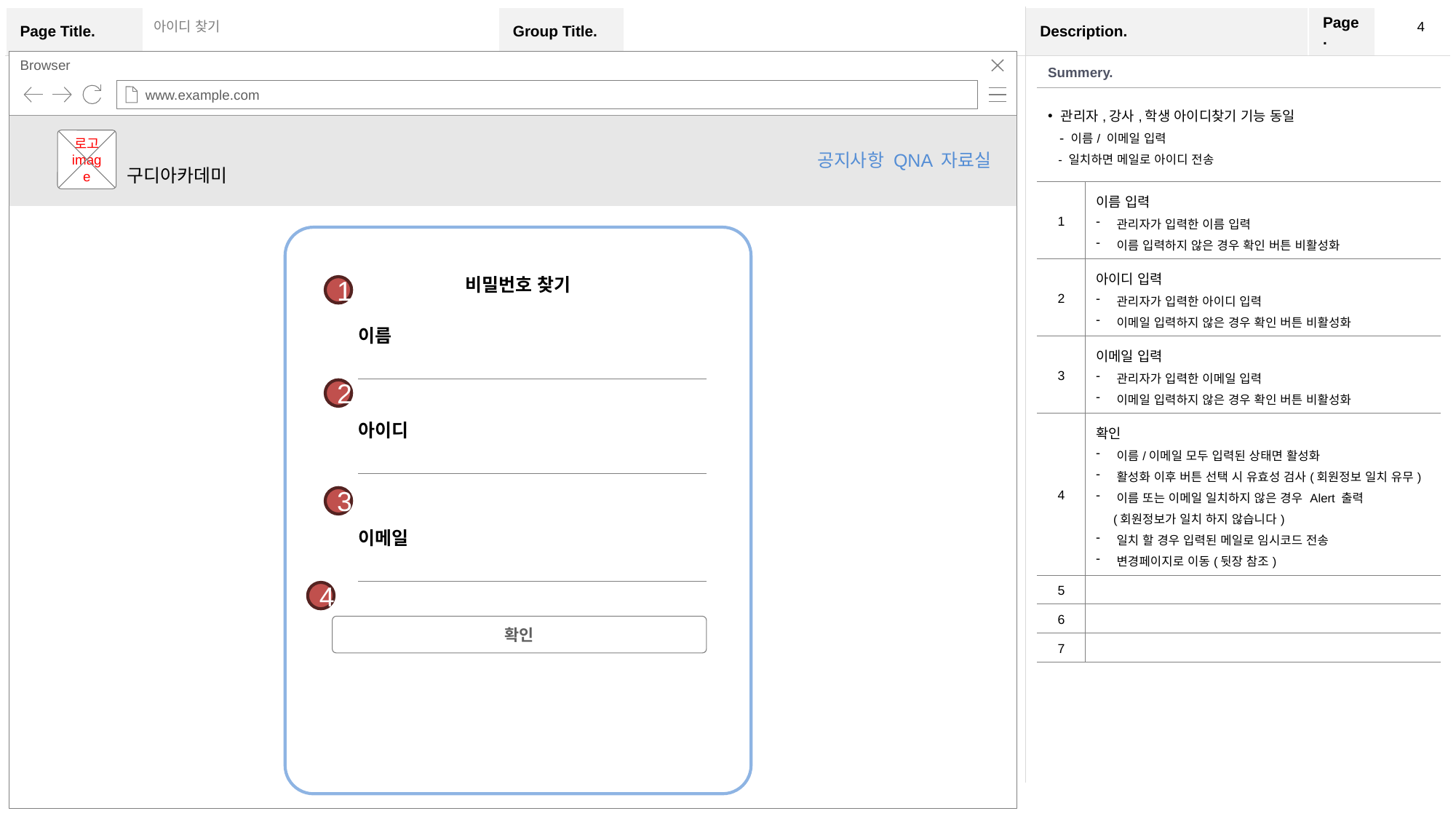

4
아이디 찾기

Browser

www.example.com

| Summery. |  |
| --- | --- |
| 관리자,강사,학생 아이디찾기 기능 동일 - 이름/ 이메일 입력 - 일치하면 메일로 아이디 전송 |  |
| 1 | 이름 입력 관리자가 입력한 이름 입력 이름 입력하지 않은 경우 확인 버튼 비활성화 |
| 2 | 아이디 입력 관리자가 입력한 아이디 입력 이메일 입력하지 않은 경우 확인 버튼 비활성화 |
| 3 | 이메일 입력 관리자가 입력한 이메일 입력 이메일 입력하지 않은 경우 확인 버튼 비활성화 |
| 4 | 확인 이름/이메일 모두 입력된 상태면 활성화 활성화 이후 버튼 선택 시 유효성 검사(회원정보 일치 유무) 이름 또는 이메일 일치하지 않은 경우 Alert 출력 (회원정보가 일치 하지 않습니다) 일치 할 경우 입력된 메일로 임시코드 전송 변경페이지로 이동(뒷장 참조) |
| 5 |  |
| 6 |  |
| 7 |  |

로고
image
공지사항 QNA 자료실
구디아카데미

비밀번호 찾기
1
이름
2
아이디
3
이메일
4
확인